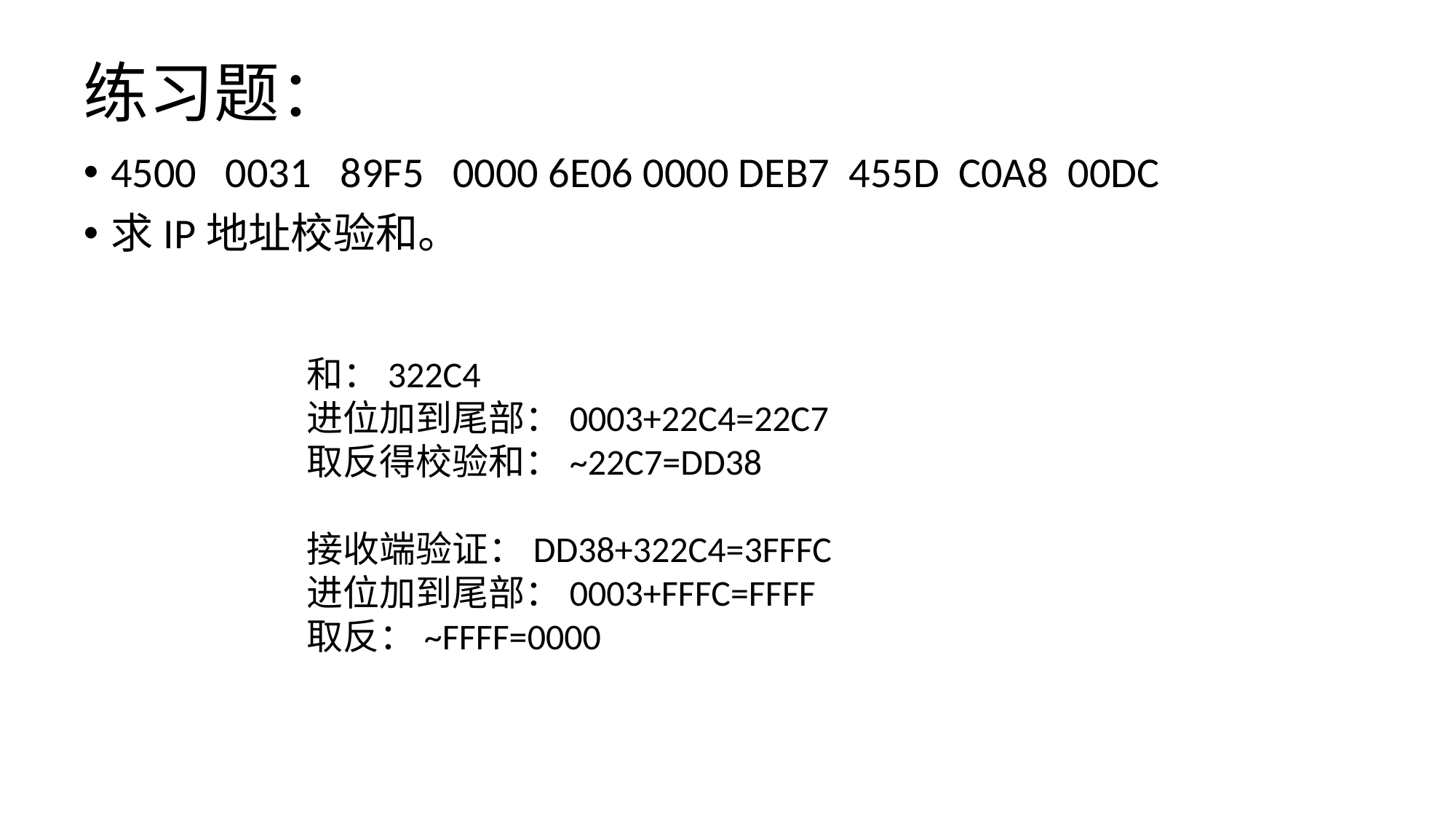

# 练习题：
4500   0031   89F5   0000 6E06 0000 DEB7  455D  C0A8  00DC
求IP地址校验和。

和：322C4
进位加到尾部：0003+22C4=22C7
取反得校验和：~22C7=DD38

接收端验证：DD38+322C4=3FFFC
进位加到尾部：0003+FFFC=FFFF
取反：~FFFF=0000